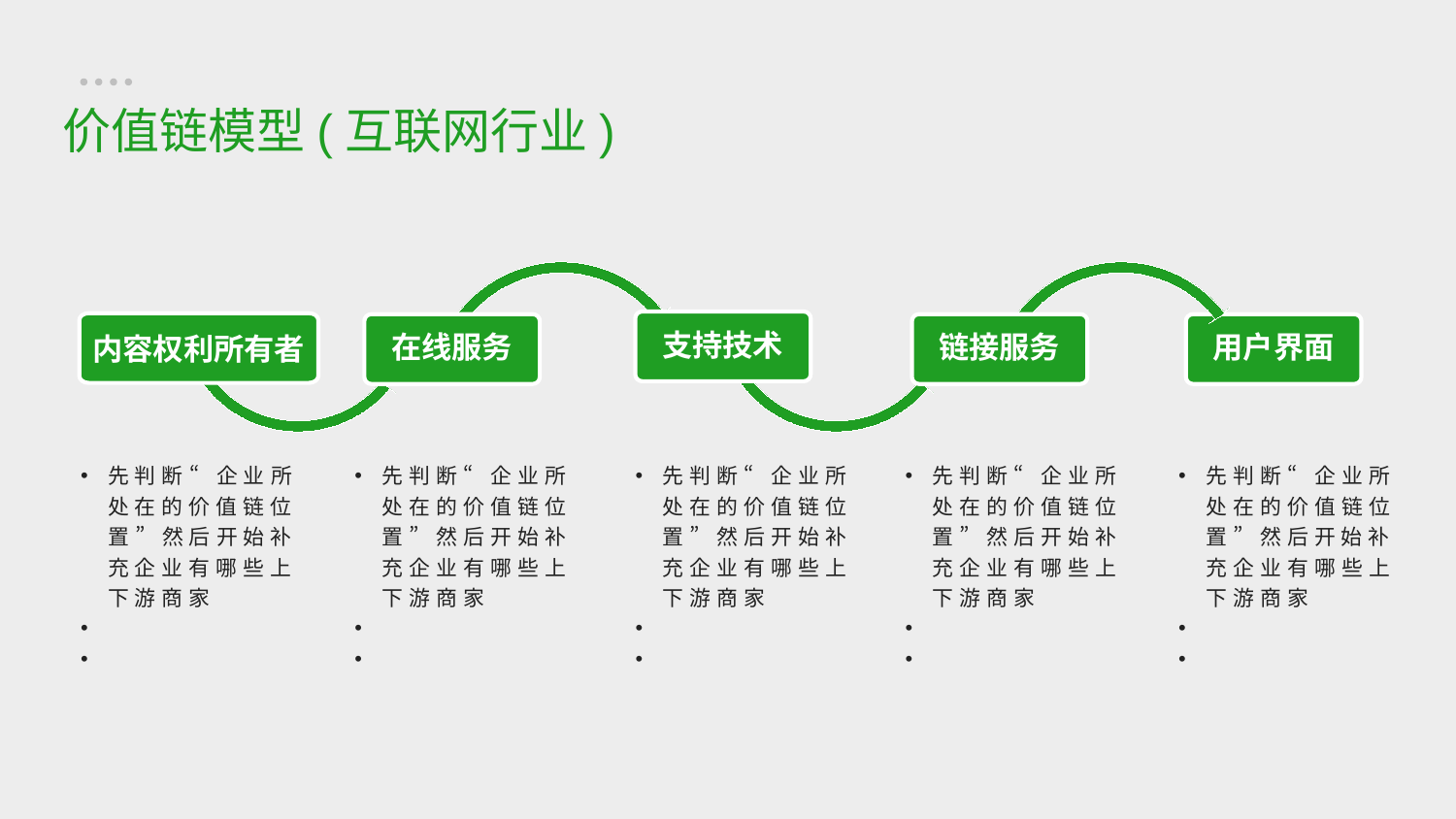

价值链模型(互联网行业)

支持技术
内容权利所有者
在线服务
链接服务
用户界面
先判断“企业所处在的价值链位置”然后开始补充企业有哪些上下游商家

先判断“企业所处在的价值链位置”然后开始补充企业有哪些上下游商家

先判断“企业所处在的价值链位置”然后开始补充企业有哪些上下游商家

先判断“企业所处在的价值链位置”然后开始补充企业有哪些上下游商家

先判断“企业所处在的价值链位置”然后开始补充企业有哪些上下游商家